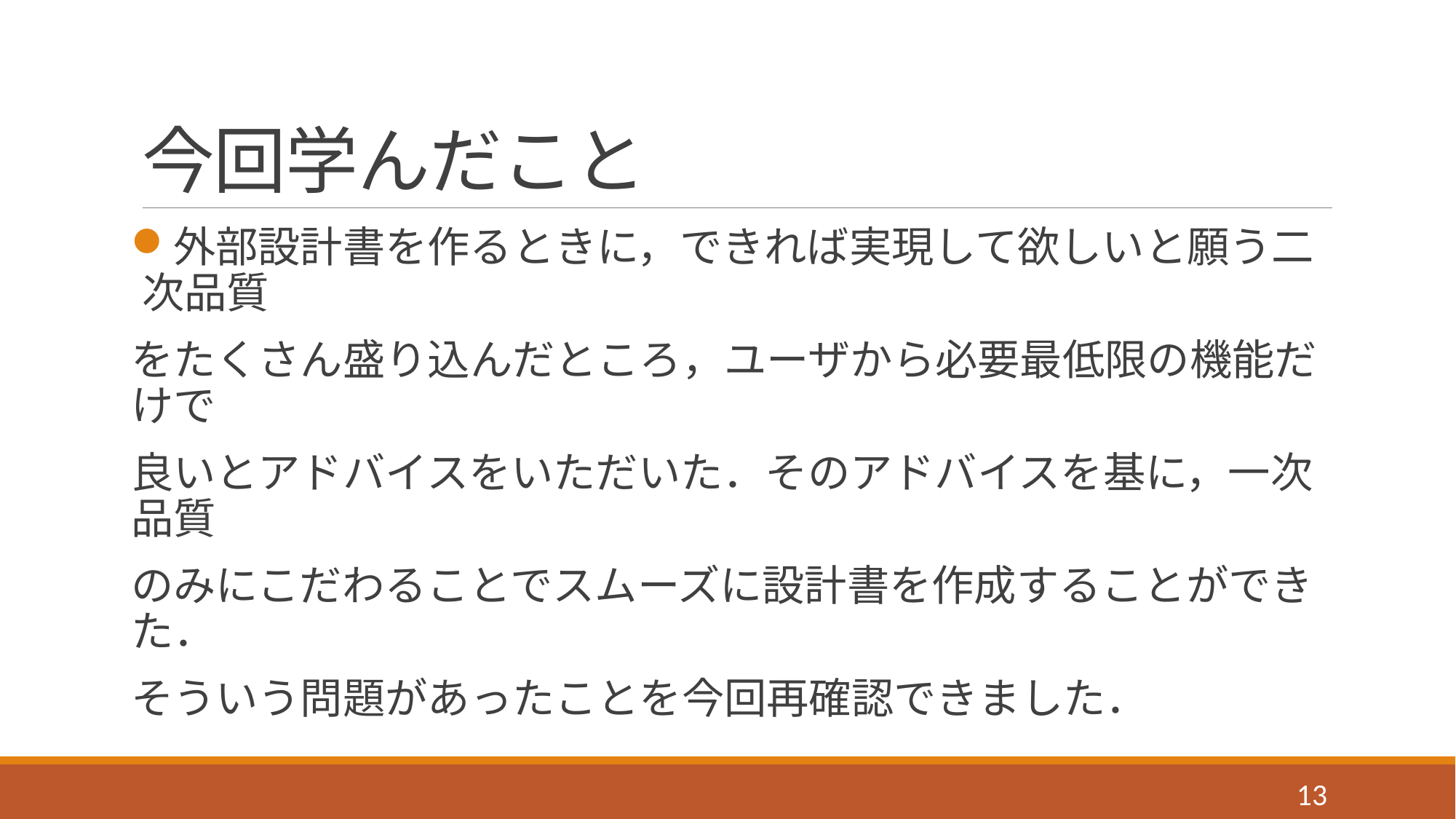

# 今回学んだこと
外部設計書を作るときに，できれば実現して欲しいと願う二次品質
をたくさん盛り込んだところ，ユーザから必要最低限の機能だけで
良いとアドバイスをいただいた．そのアドバイスを基に，一次品質
のみにこだわることでスムーズに設計書を作成することができた．
そういう問題があったことを今回再確認できました．
13